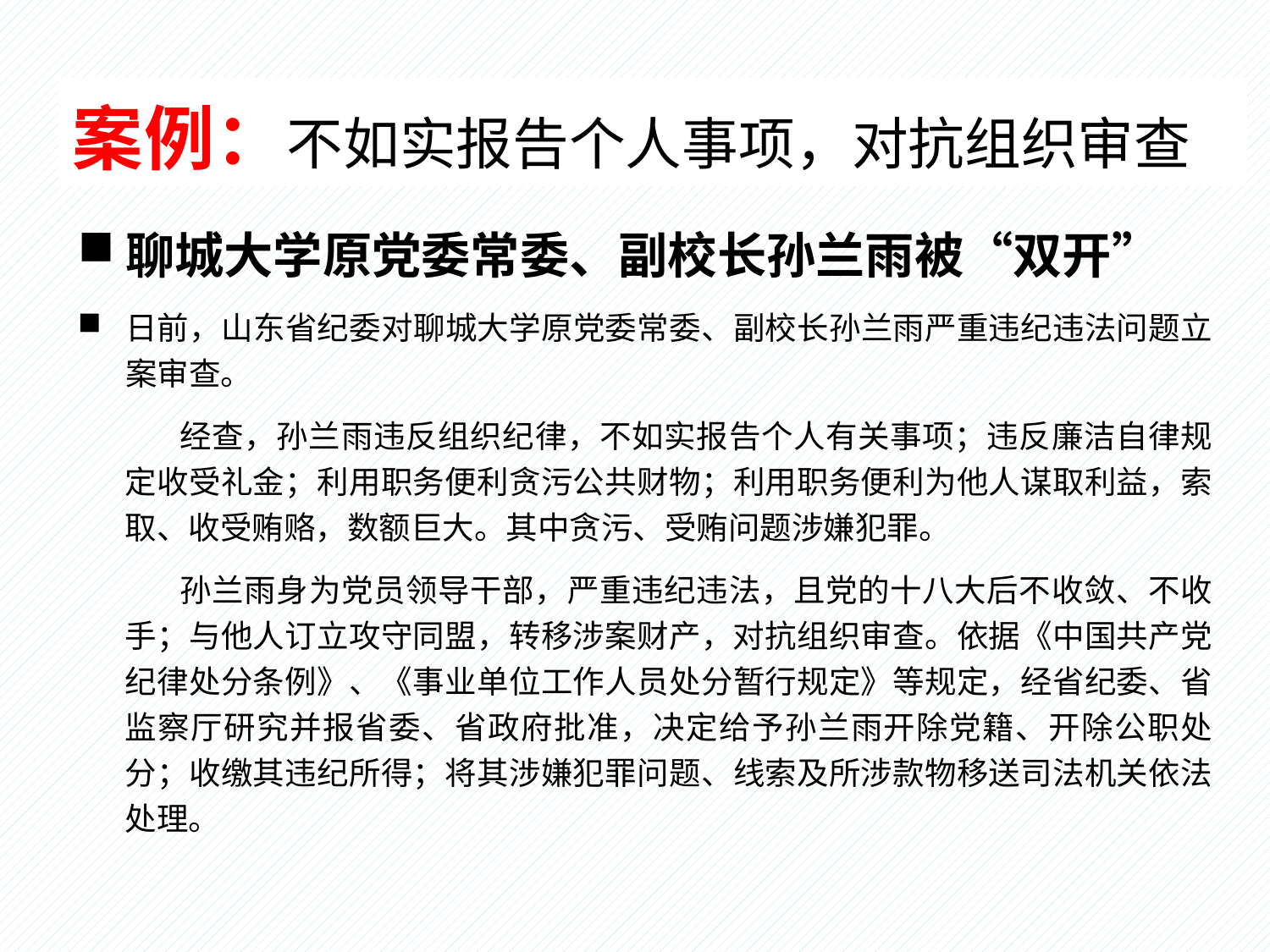

案例：不如实报告个人事项，对抗组织审查
聊城大学原党委常委、副校长孙兰雨被“双开”
日前，山东省纪委对聊城大学原党委常委、副校长孙兰雨严重违纪违法问题立案审查。
      经查，孙兰雨违反组织纪律，不如实报告个人有关事项；违反廉洁自律规定收受礼金；利用职务便利贪污公共财物；利用职务便利为他人谋取利益，索取、收受贿赂，数额巨大。其中贪污、受贿问题涉嫌犯罪。
      孙兰雨身为党员领导干部，严重违纪违法，且党的十八大后不收敛、不收手；与他人订立攻守同盟，转移涉案财产，对抗组织审查。依据《中国共产党纪律处分条例》、《事业单位工作人员处分暂行规定》等规定，经省纪委、省监察厅研究并报省委、省政府批准，决定给予孙兰雨开除党籍、开除公职处分；收缴其违纪所得；将其涉嫌犯罪问题、线索及所涉款物移送司法机关依法处理。